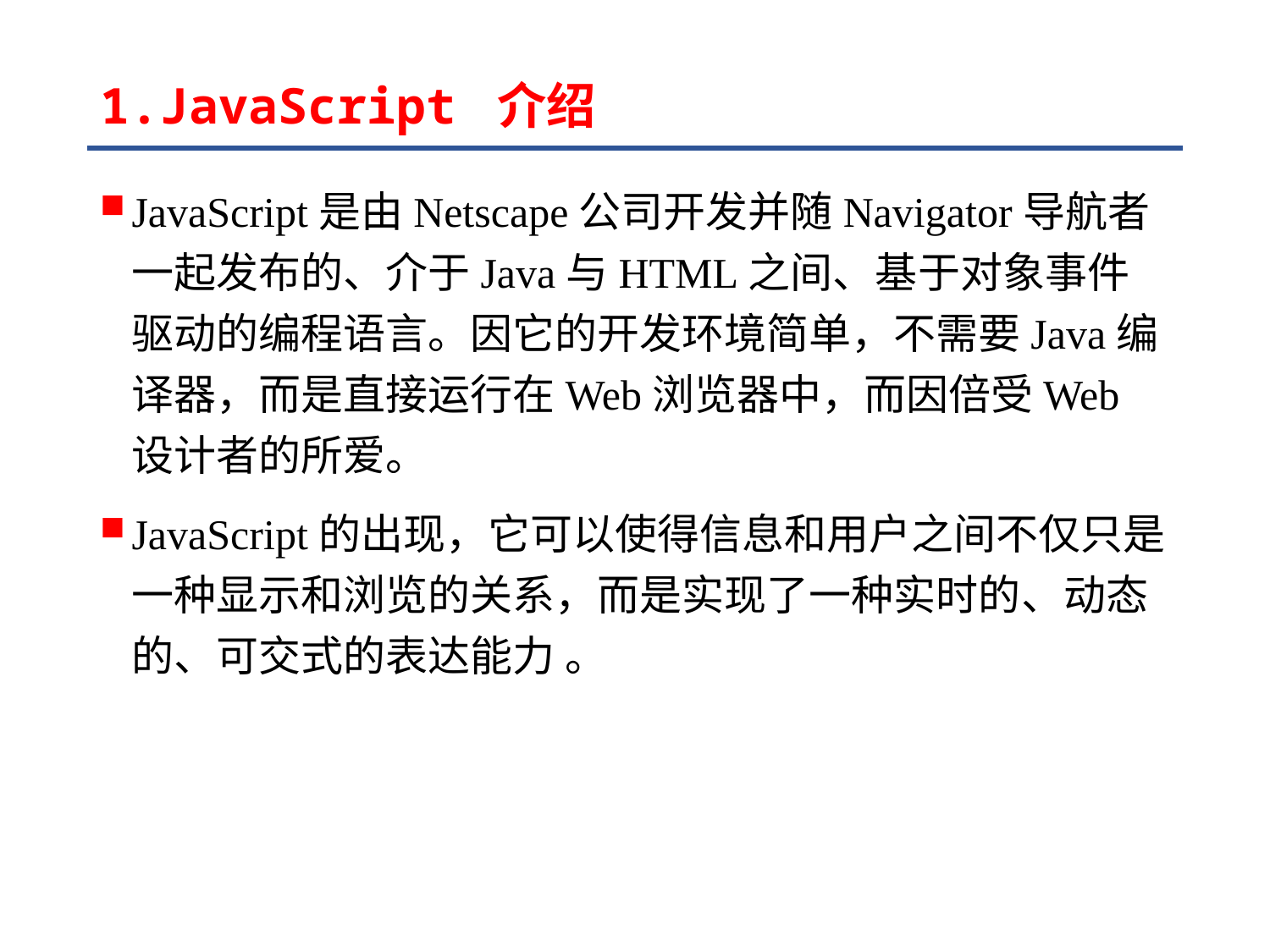

# 1.JavaScript 介绍
JavaScript是由Netscape公司开发并随Navigator导航者一起发布的、介于Java与HTML之间、基于对象事件驱动的编程语言。因它的开发环境简单，不需要Java编译器，而是直接运行在Web浏览器中，而因倍受Web设计者的所爱。
JavaScript的出现，它可以使得信息和用户之间不仅只是一种显示和浏览的关系，而是实现了一种实时的、动态的、可交式的表达能力 。